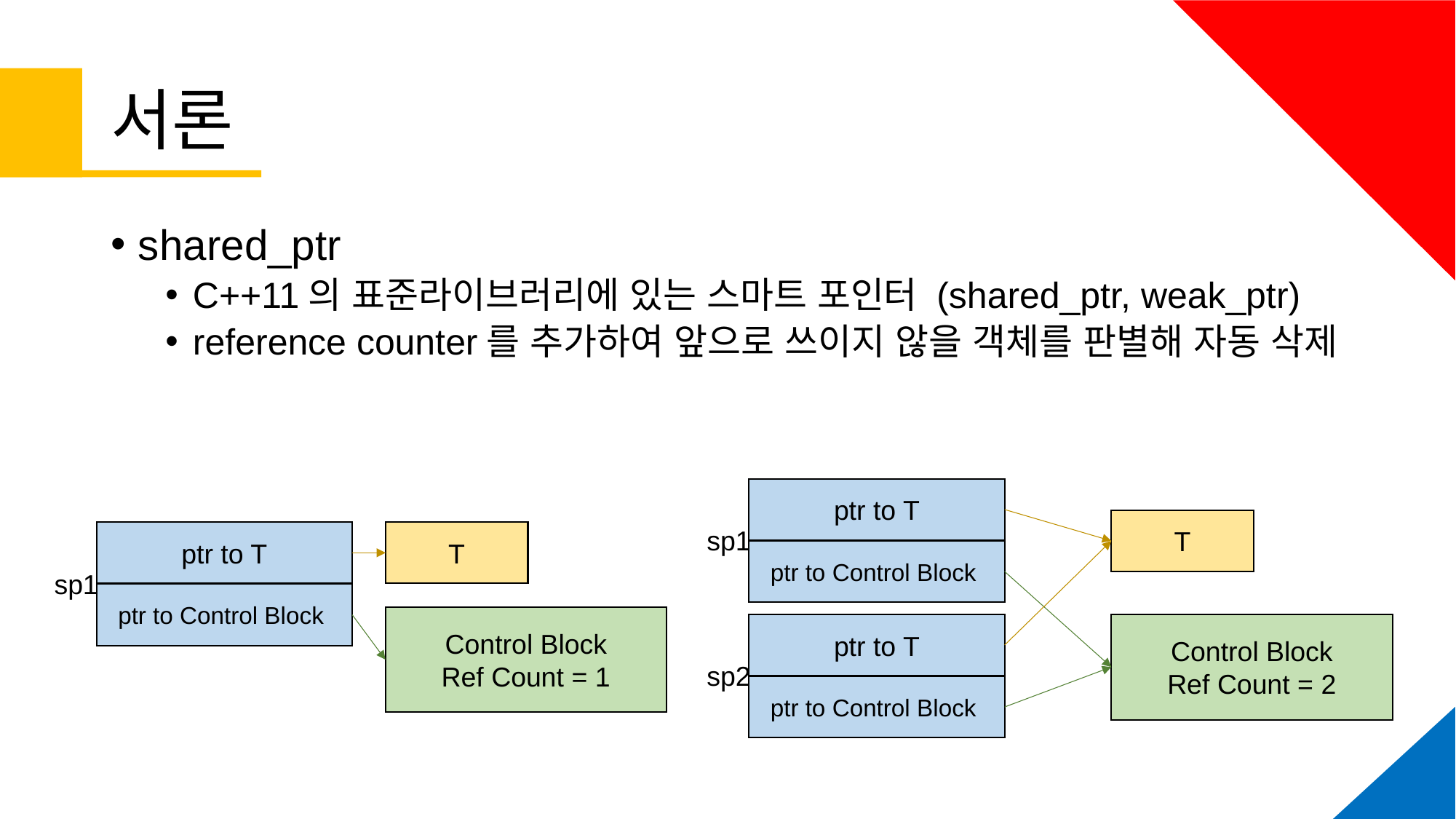

# 서론

shared_ptr
C++11의 표준라이브러리에 있는 스마트 포인터 (shared_ptr, weak_ptr)
reference counter를 추가하여 앞으로 쓰이지 않을 객체를 판별해 자동 삭제

ptr to T
ptr to Control Block
sp1
T
ptr to T
ptr to Control Block
sp1
T
Control Block
Ref Count = 1
ptr to T
ptr to Control Block
sp2
Control Block
Ref Count = 2